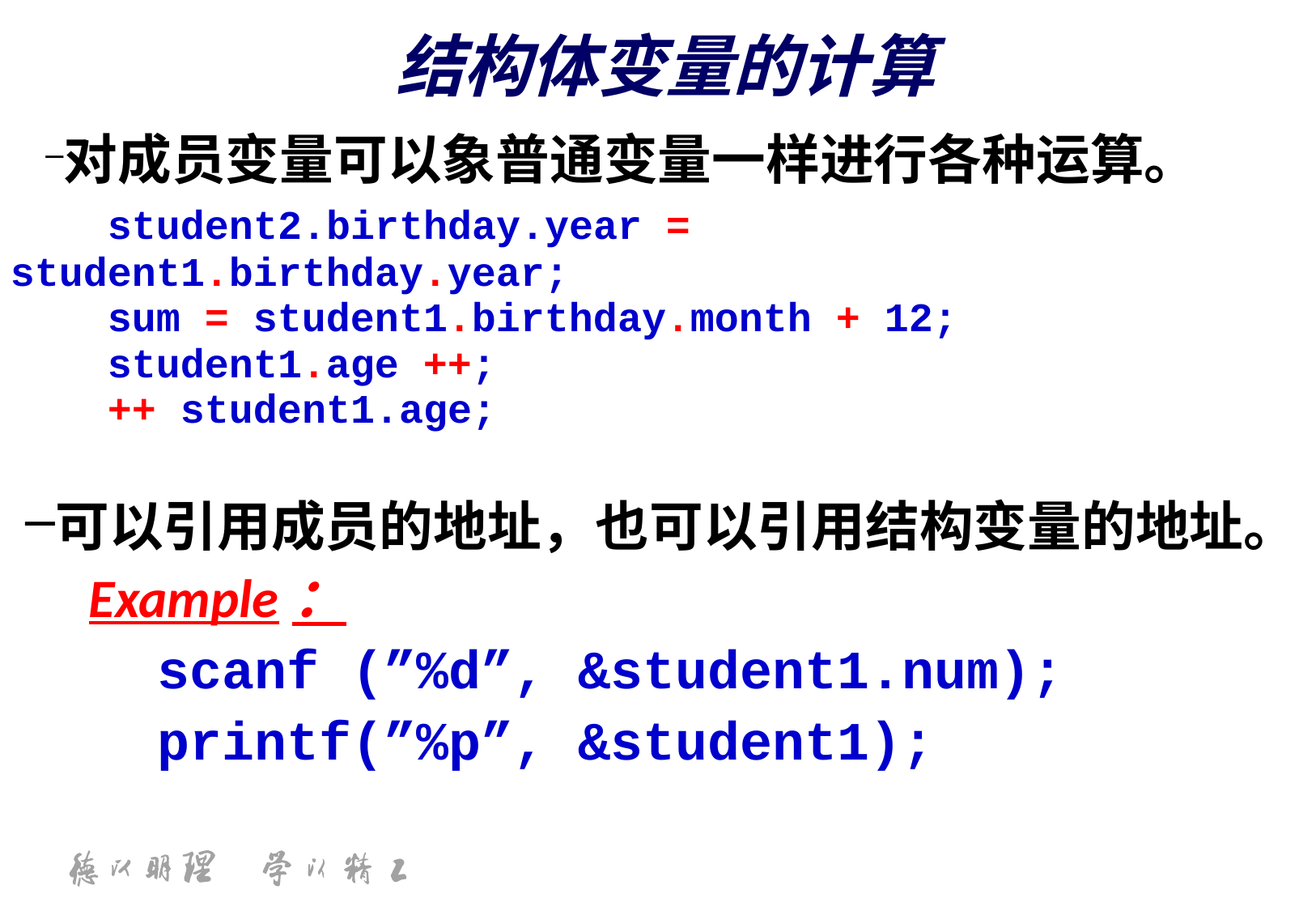

# 结构体变量的计算
对成员变量可以象普通变量一样进行各种运算。
        student2.birthday.year = student1.birthday.year;
    sum = student1.birthday.month + 12;
    student1.age ++;
    ++ student1.age;
可以引用成员的地址，也可以引用结构变量的地址。
	Example：
		scanf (”%d”, &student1.num);
		printf(”%p”, &student1);

48